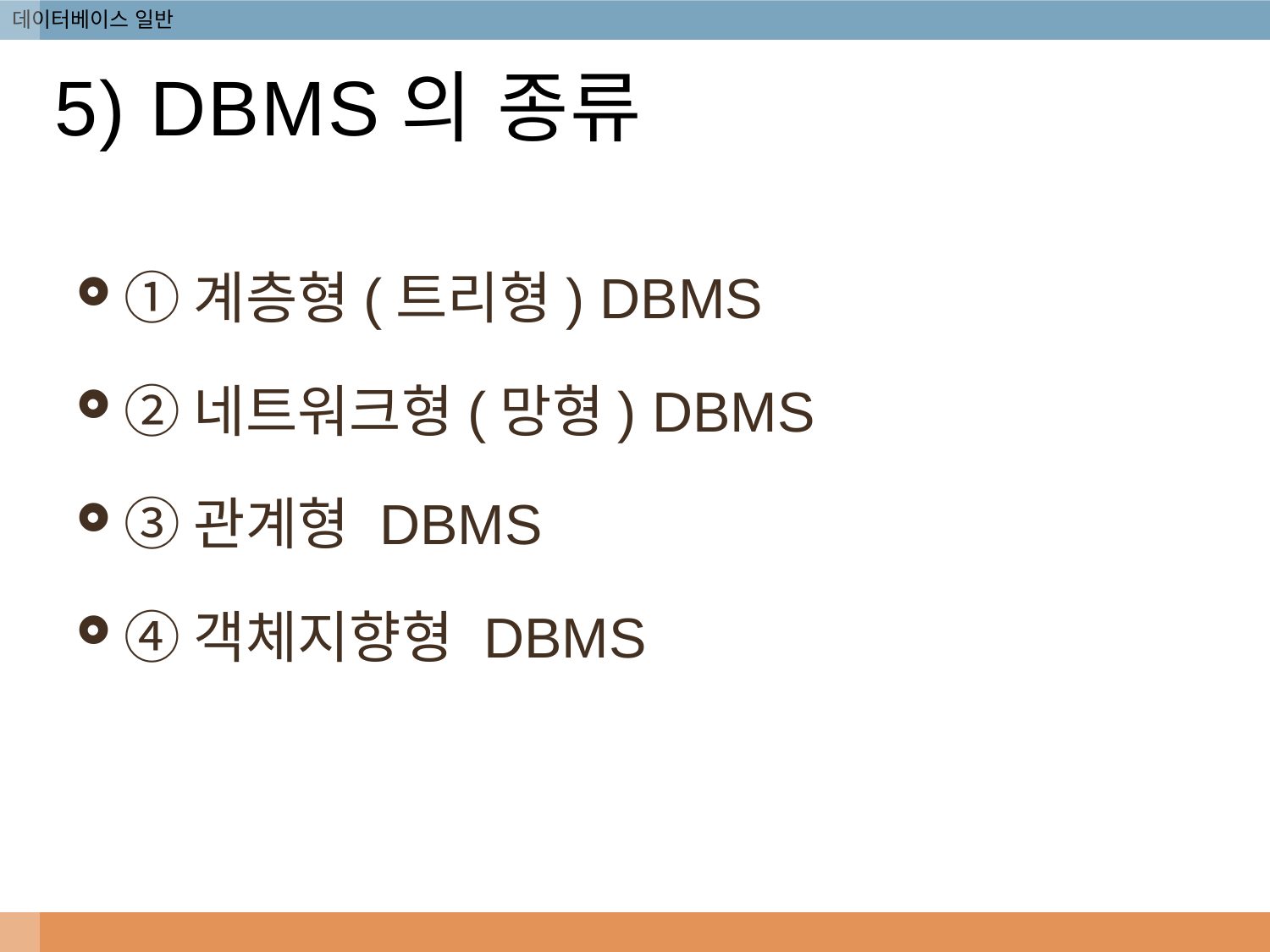

# 5) DBMS의 종류
①계층형(트리형) DBMS
②네트워크형(망형) DBMS
③관계형 DBMS
④객체지향형 DBMS